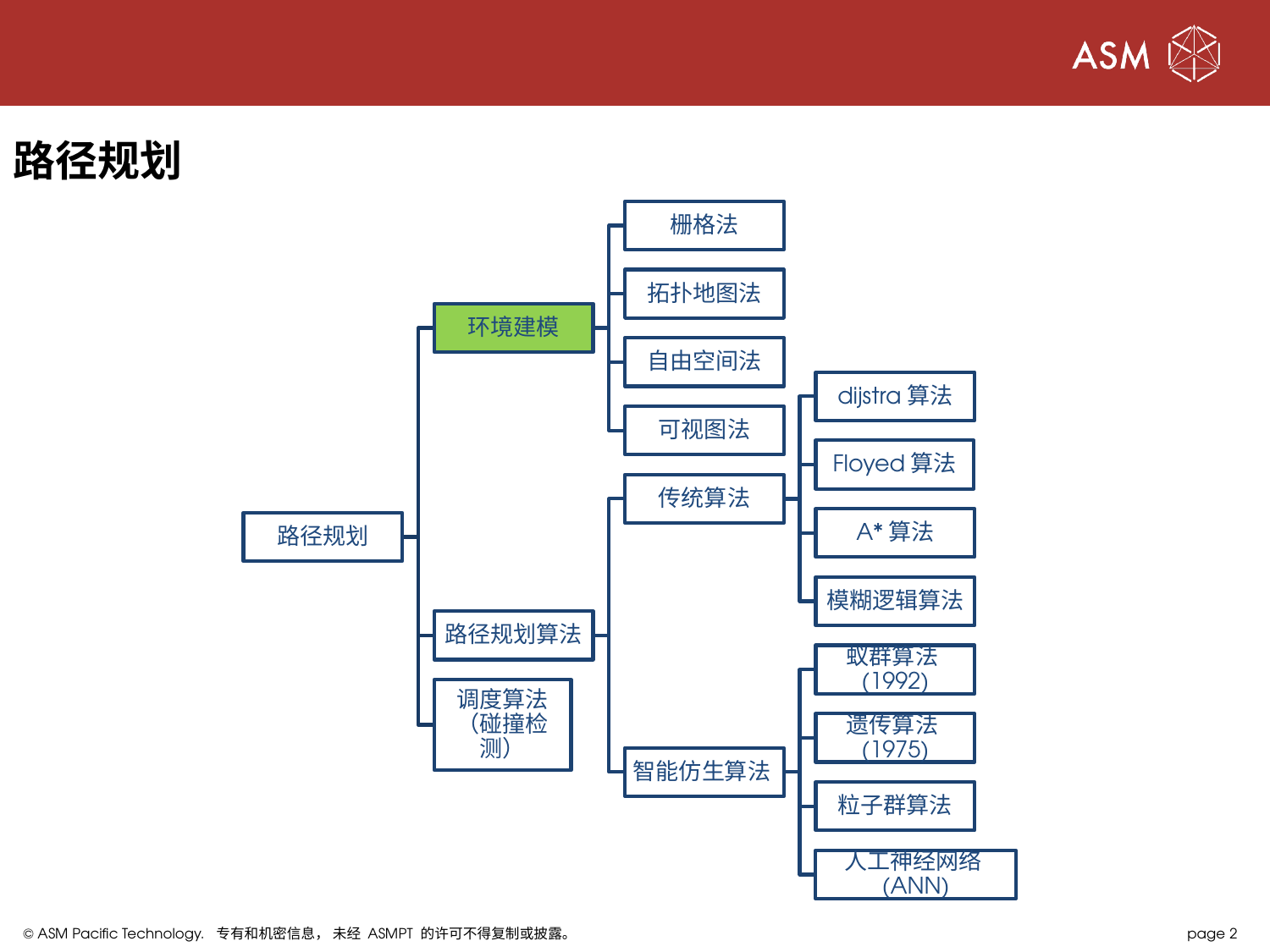

# 路径规划
路径规划
环境建模
栅格法
拓扑地图法
自由空间法
可视图法
路径规划算法
传统算法
dijstra算法
Floyed算法
A*算法
模糊逻辑算法
智能仿生算法
蚁群算法(1992)
遗传算法(1975)
粒子群算法
人工神经网络(ANN)
调度算法（碰撞检测）